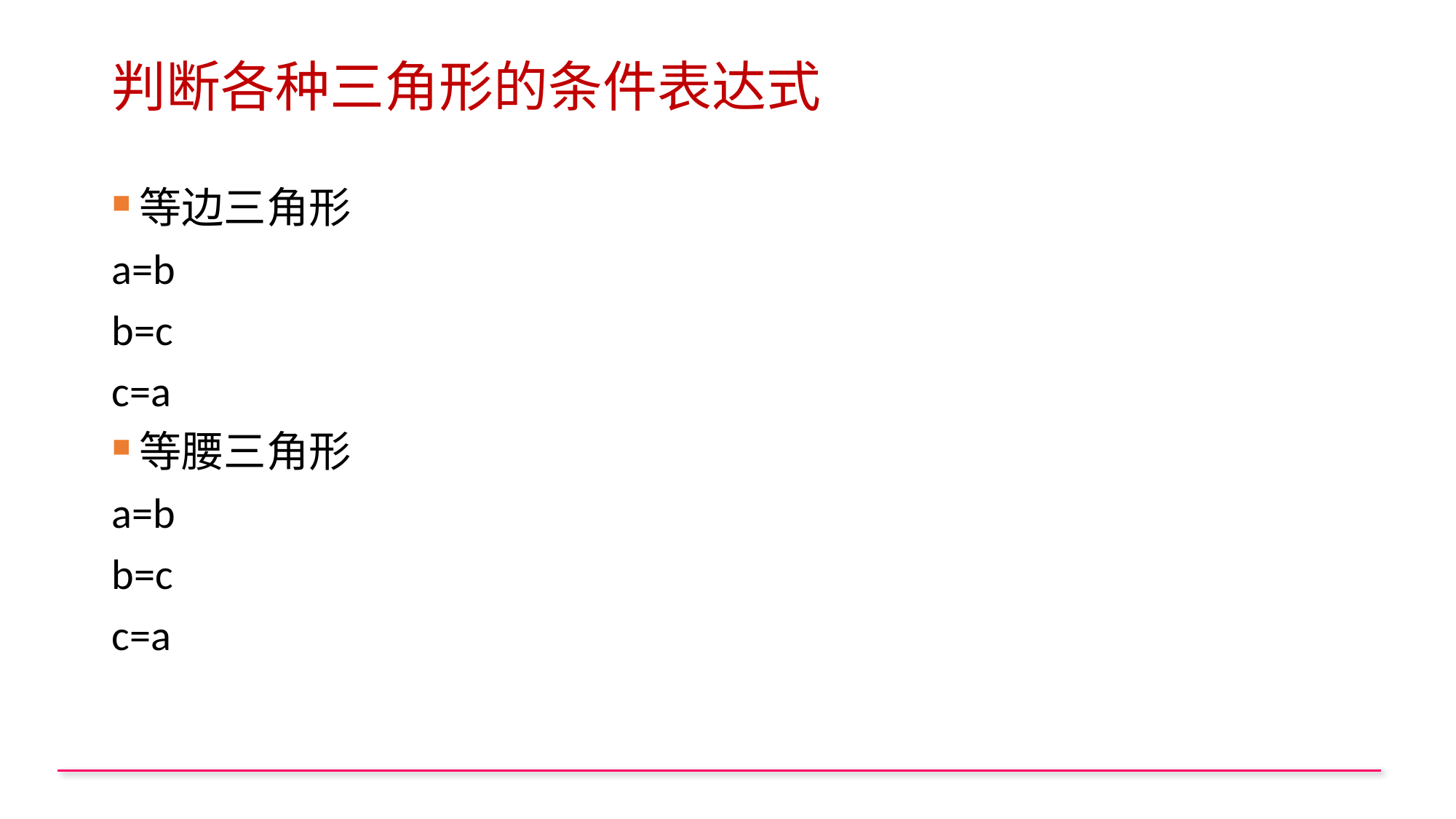

# 判断各种三角形的条件表达式
等边三角形
a=b
b=c
c=a
等腰三角形
a=b
b=c
c=a